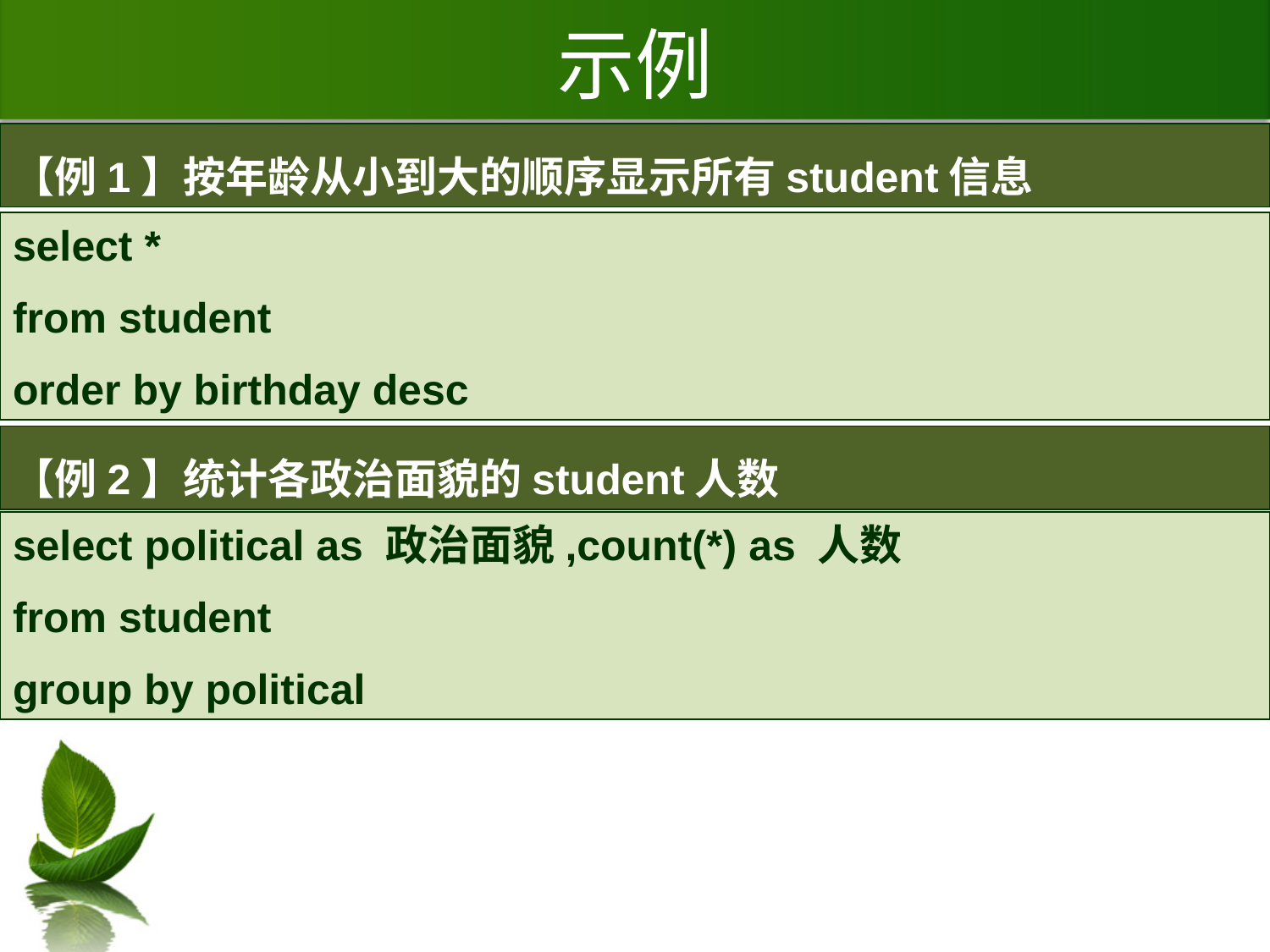

# 示例
【例1】按年龄从小到大的顺序显示所有student信息
select *
from student
order by birthday desc
【例2】统计各政治面貌的student人数
select political as 政治面貌,count(*) as 人数
from student
group by political